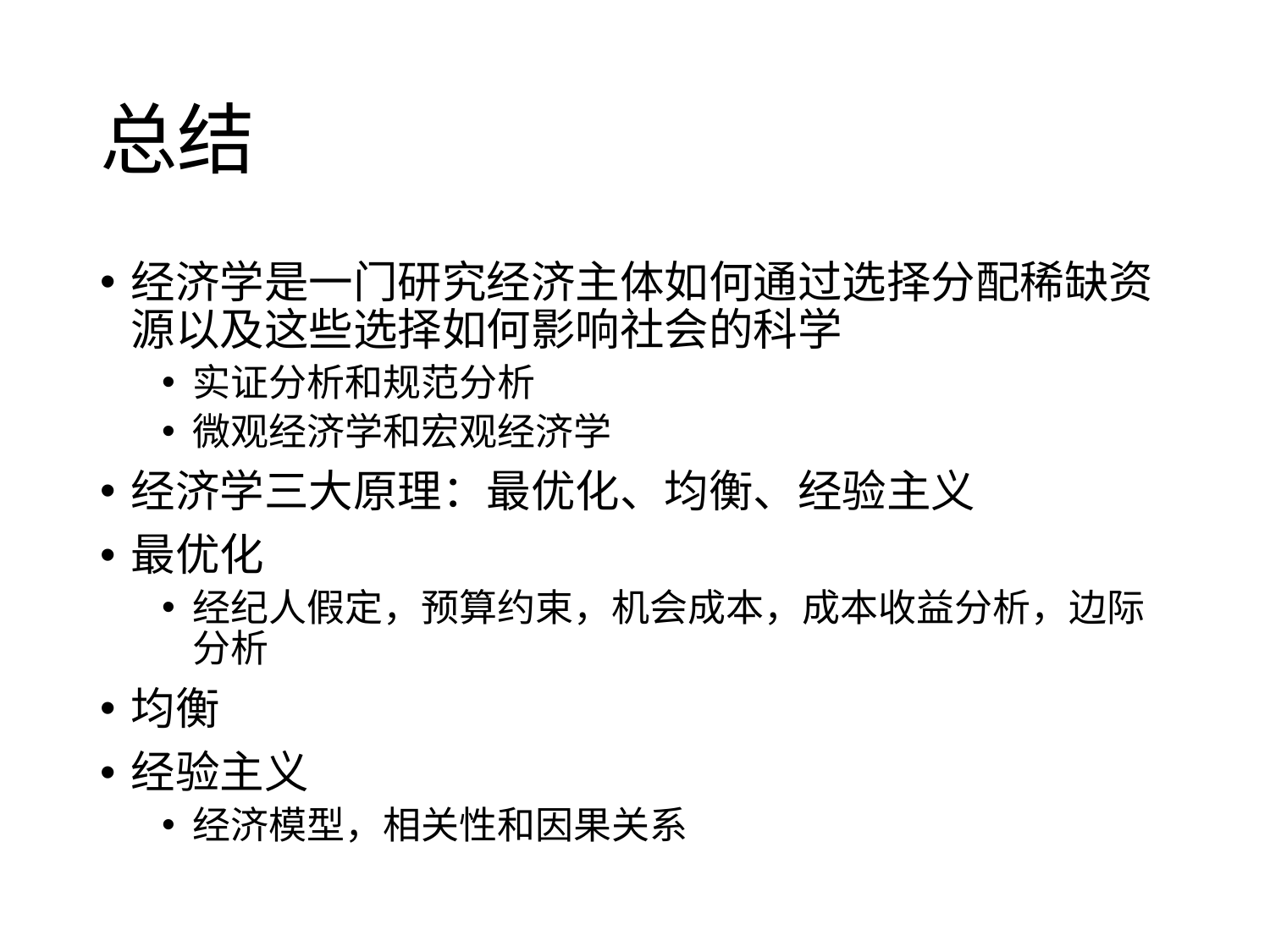

# 总结
经济学是一门研究经济主体如何通过选择分配稀缺资源以及这些选择如何影响社会的科学
实证分析和规范分析
微观经济学和宏观经济学
经济学三大原理：最优化、均衡、经验主义
最优化
经纪人假定，预算约束，机会成本，成本收益分析，边际分析
均衡
经验主义
经济模型，相关性和因果关系